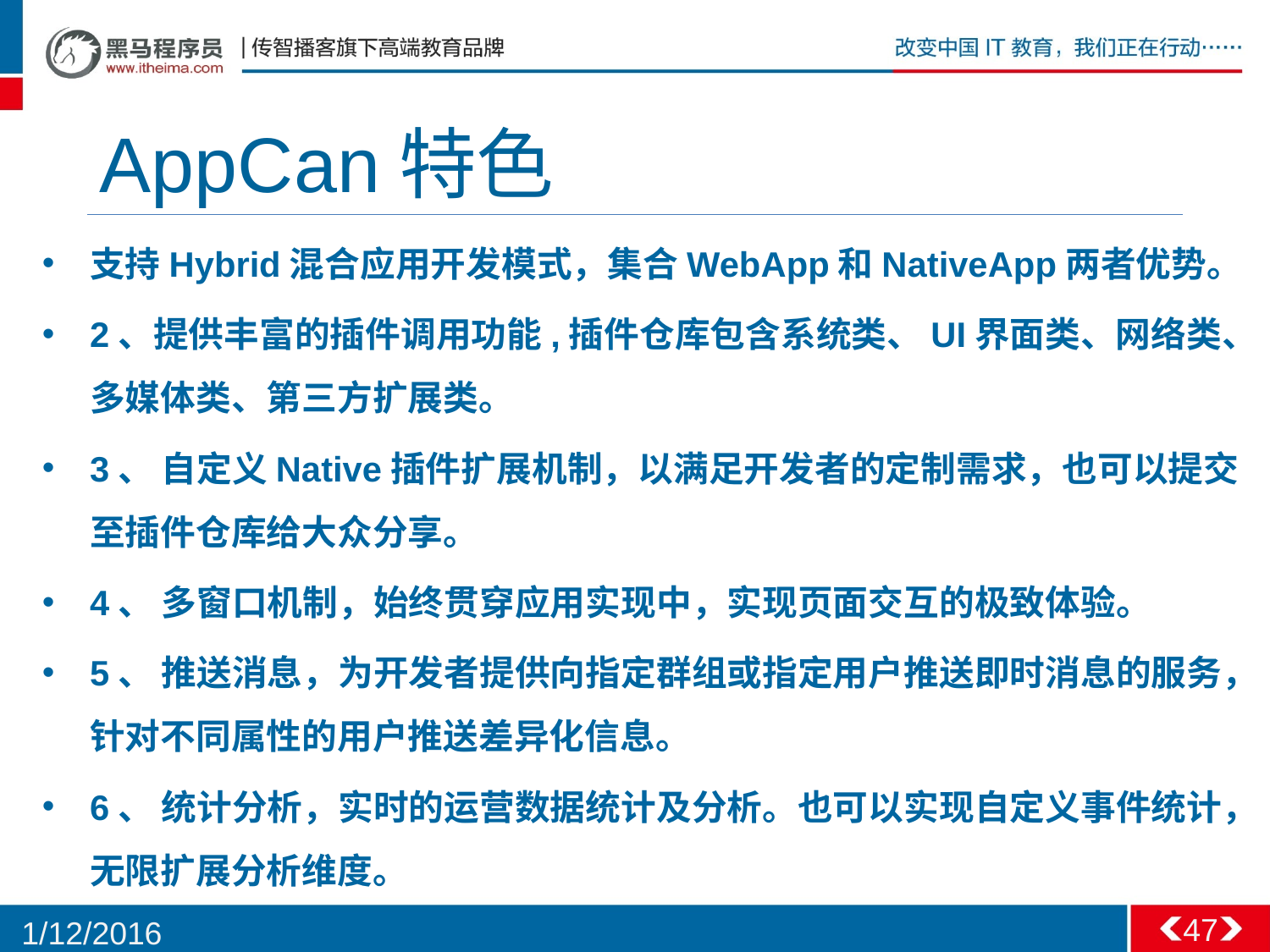

# AppCan特色
支持Hybrid混合应用开发模式，集合WebApp和NativeApp两者优势。
2、提供丰富的插件调用功能,插件仓库包含系统类、UI界面类、网络类、多媒体类、第三方扩展类。
3、 自定义Native插件扩展机制，以满足开发者的定制需求，也可以提交至插件仓库给大众分享。
4、 多窗口机制，始终贯穿应用实现中，实现页面交互的极致体验。
5、 推送消息，为开发者提供向指定群组或指定用户推送即时消息的服务，针对不同属性的用户推送差异化信息。
6、 统计分析，实时的运营数据统计及分析。也可以实现自定义事件统计，无限扩展分析维度。

47

1/12/2016